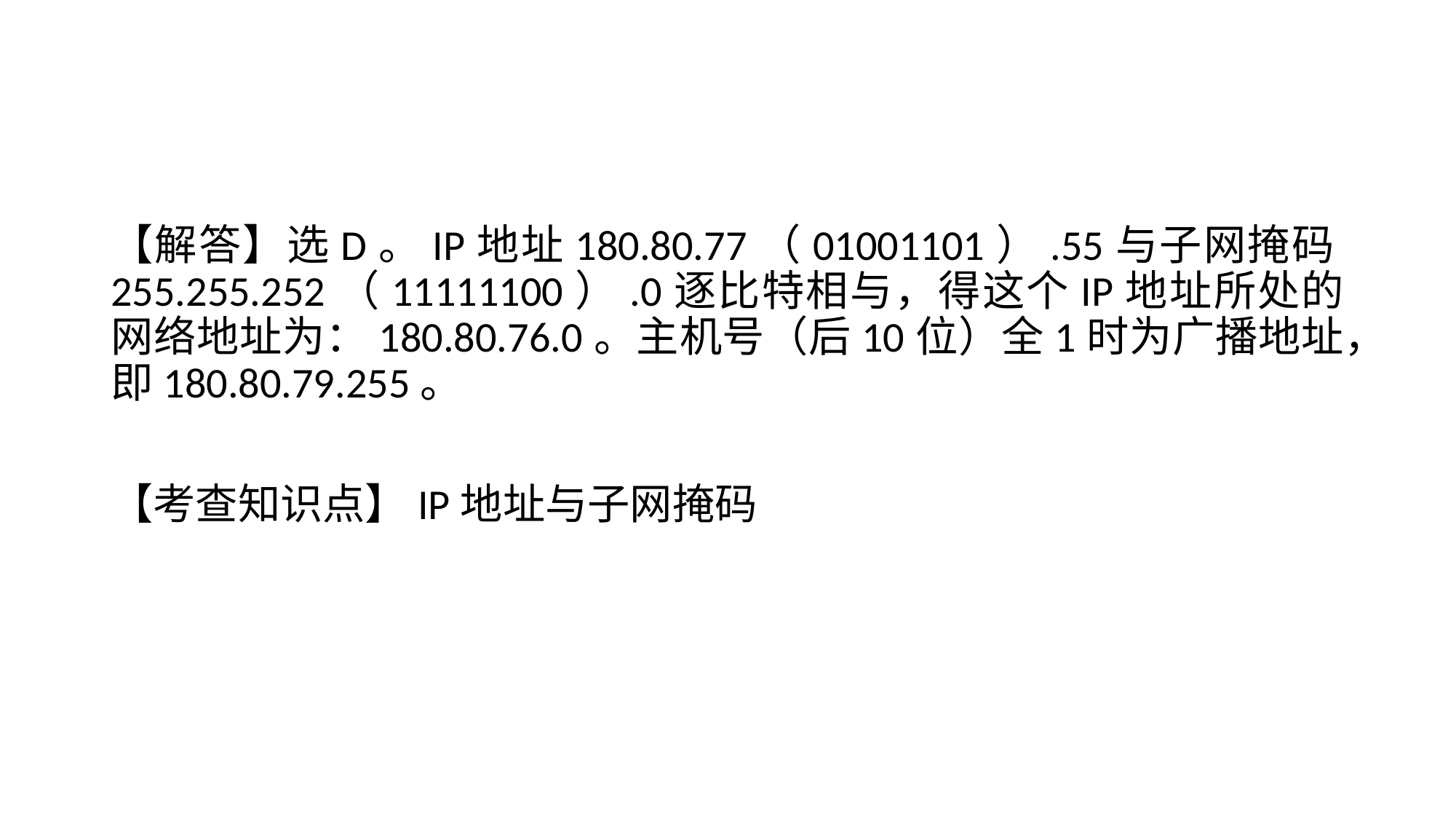

#
【解答】选D。IP地址180.80.77（01001101）.55与子网掩码255.255.252（11111100）.0逐比特相与，得这个IP地址所处的网络地址为：180.80.76.0。主机号（后10位）全1时为广播地址，即180.80.79.255。

【考查知识点】IP地址与子网掩码